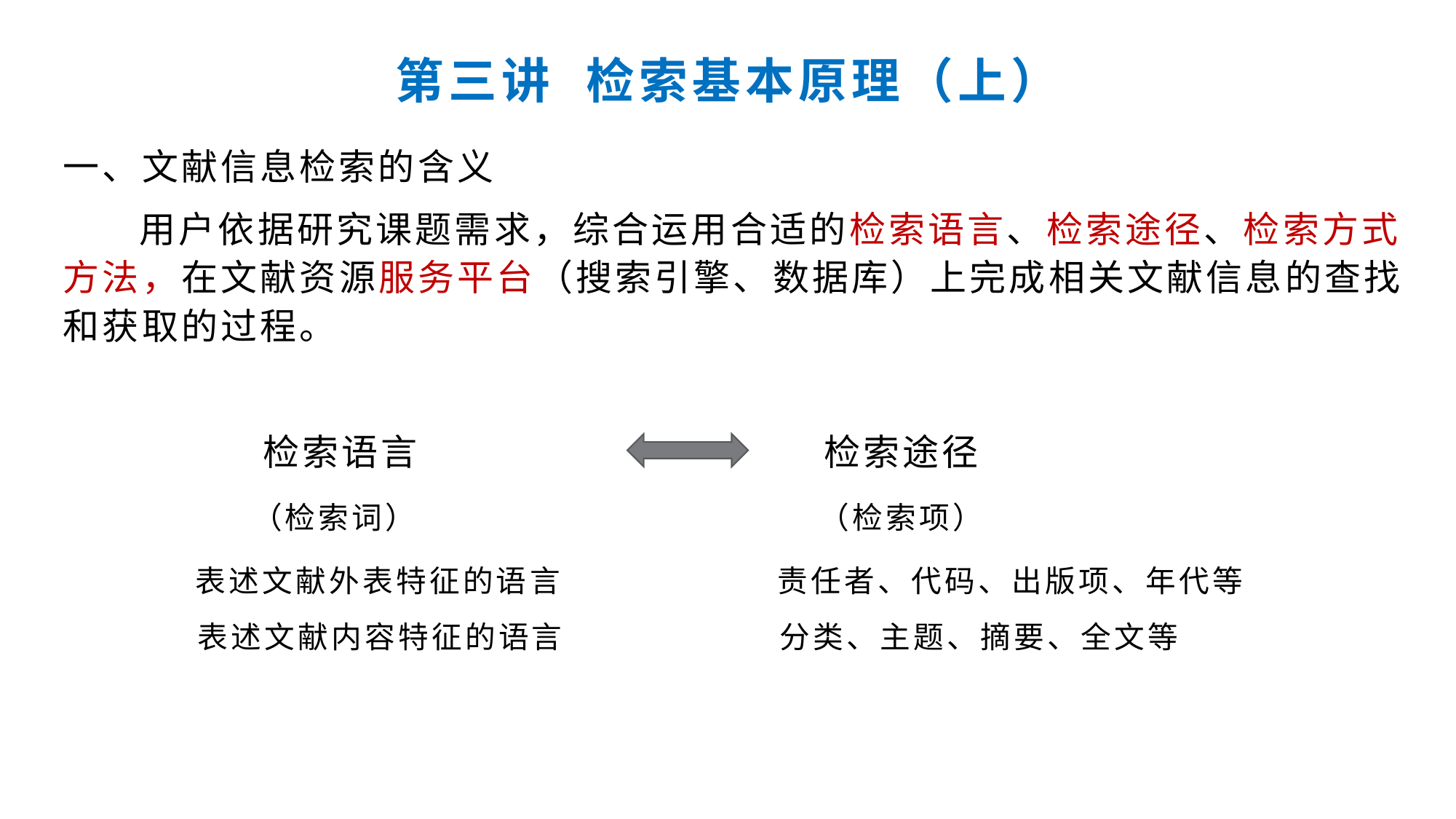

# 第三讲  检索基本原理（上）
一、文献信息检索的含义
      用户依据研究课题需求，综合运用合适的检索语言、检索途径、检索方式方法，在文献资源服务平台（搜索引擎、数据库）上完成相关文献信息的查找和获取的过程。

                 检索语言                                    检索途径
                （检索词）                                         （检索项）
           表述文献外表特征的语言                      责任者、代码、出版项、年代等
             表述文献内容特征的语言                      分类、主题、摘要、全文等